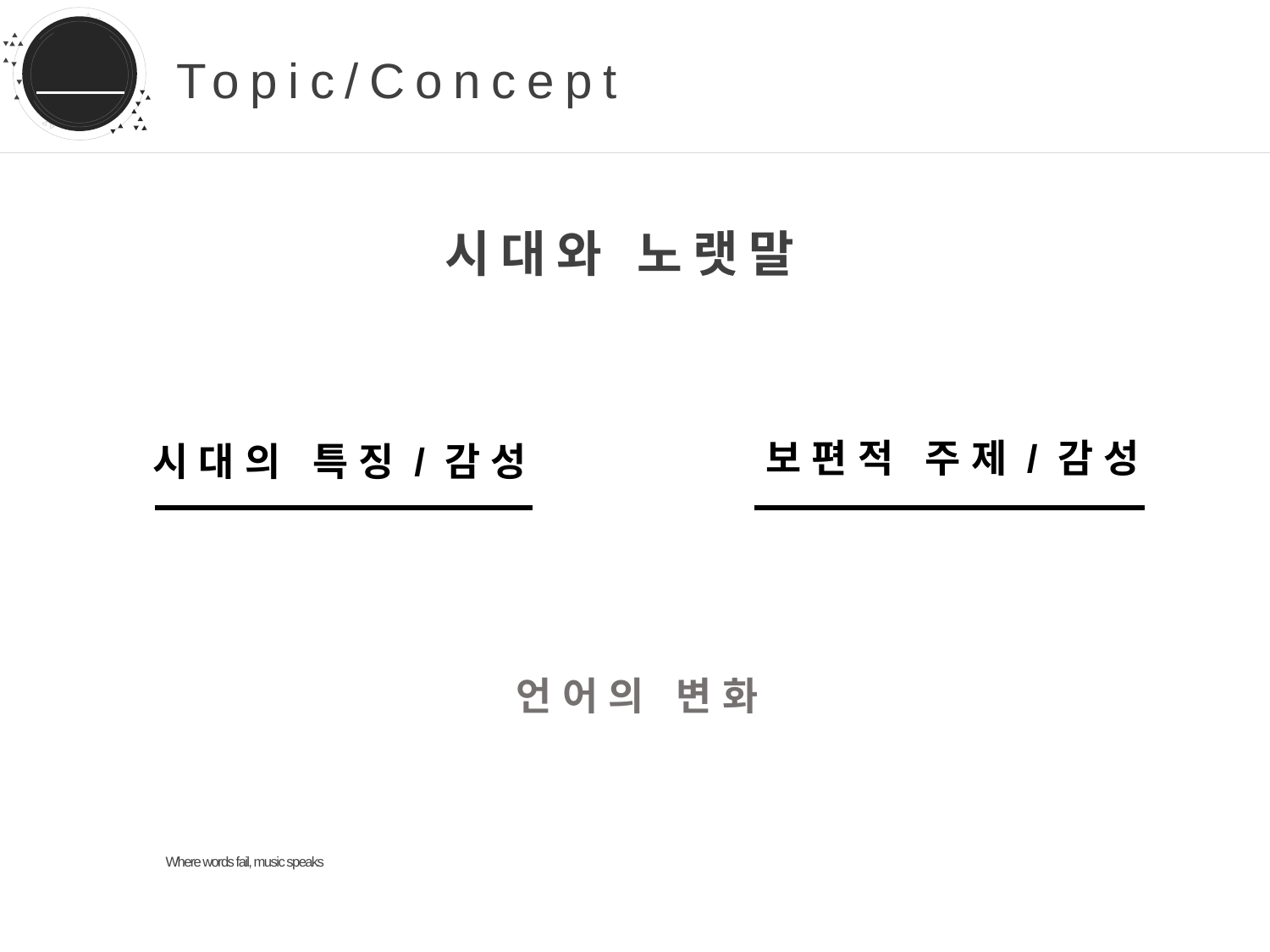

MelonPY
# Topic/Concept
DESIGNED BY L@RGO
시대와 노랫말
보편적 주제/감성
시대의 특징/감성
언어의 변화
Where words fail, music speaks